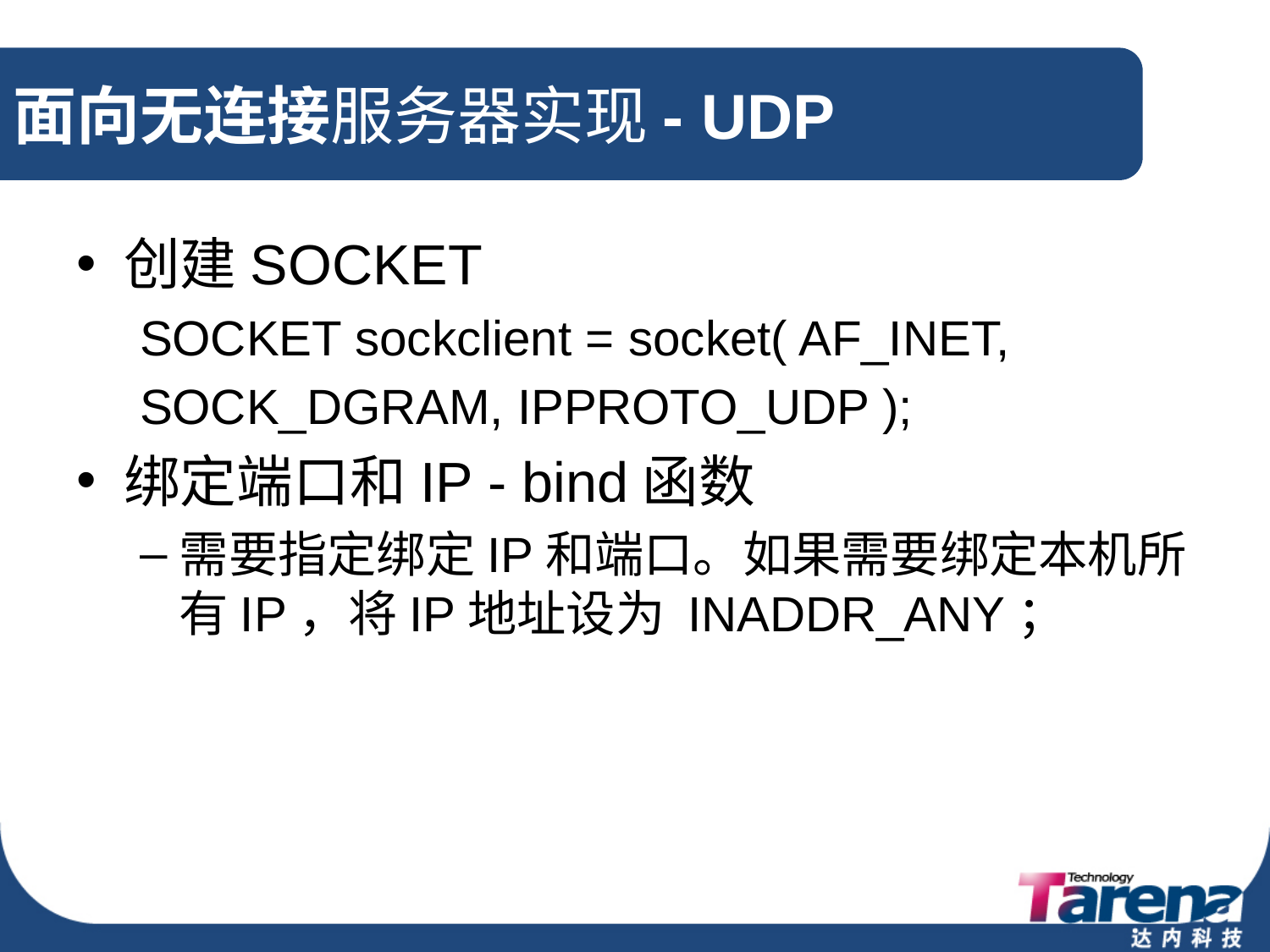

# 面向无连接服务器实现- UDP
创建SOCKET
SOCKET sockclient = socket( AF_INET,
SOCK_DGRAM, IPPROTO_UDP );
绑定端口和IP - bind函数
需要指定绑定IP和端口。如果需要绑定本机所有IP，将IP地址设为 INADDR_ANY；